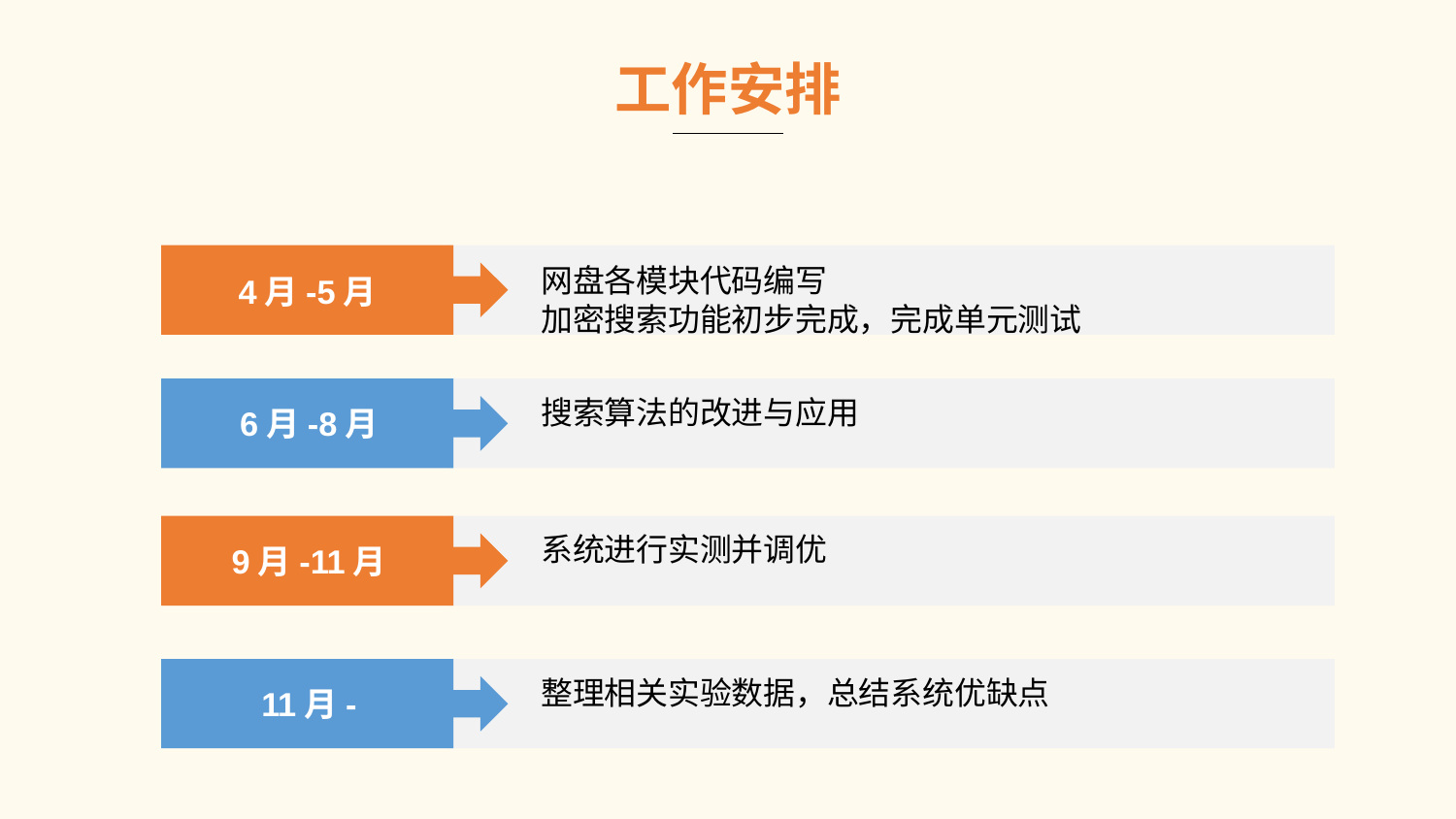

工作安排

网盘各模块代码编写
加密搜索功能初步完成，完成单元测试

4月-5月

搜索算法的改进与应用
6月-8月

系统进行实测并调优
9月-11月

整理相关实验数据，总结系统优缺点
11月-